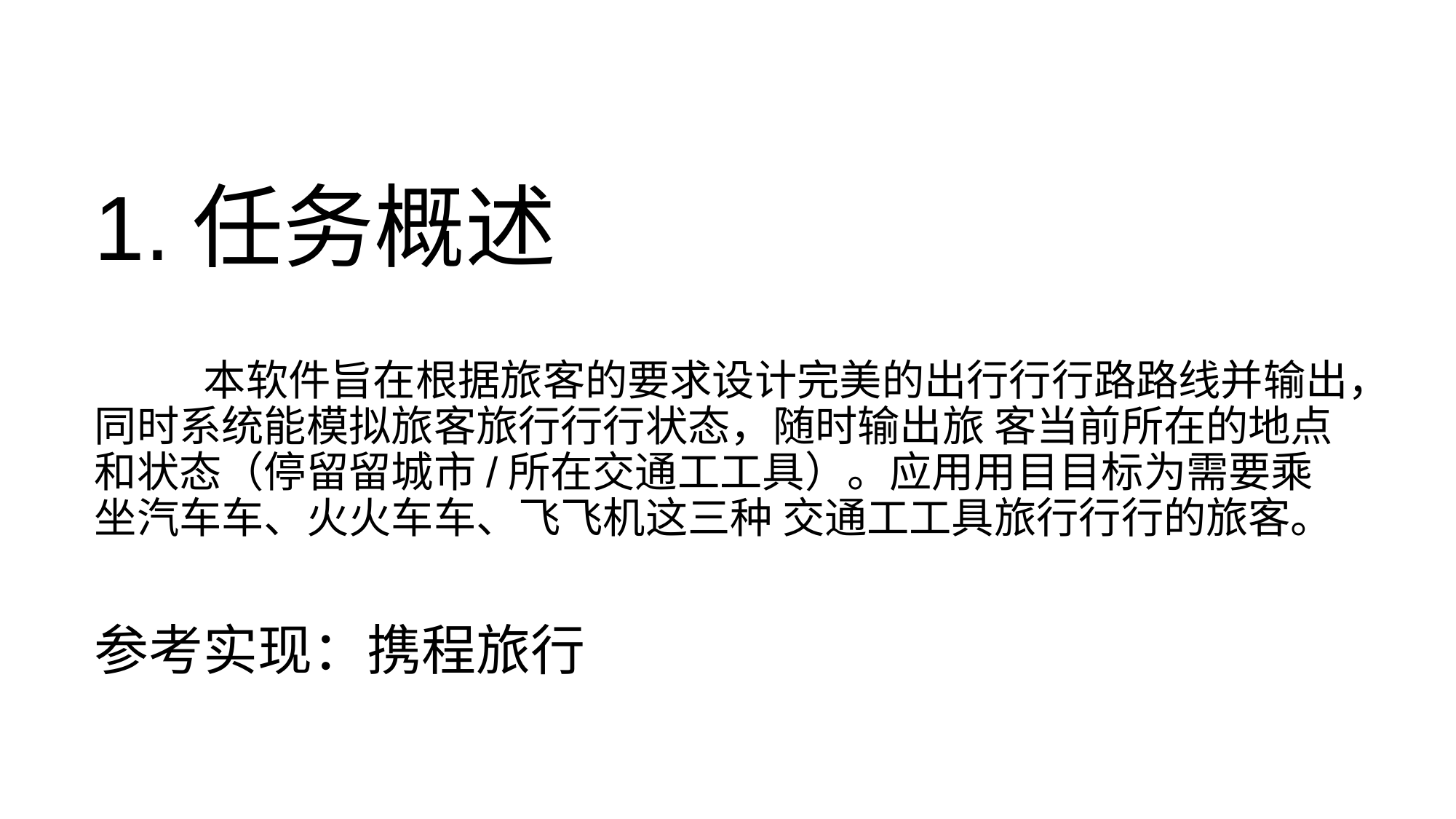

# 1.任务概述
	本软件旨在根据旅客的要求设计完美的出⾏行行路路线并输出，同时系统能模拟旅客旅⾏行行状态，随时输出旅 客当前所在的地点和状态（停留留城市/所在交通⼯工具）。应⽤用⽬目标为需要乘坐汽⻋车、⽕火⻋车、⻜飞机这三种 交通⼯工具旅⾏行行的旅客。
参考实现：携程旅行